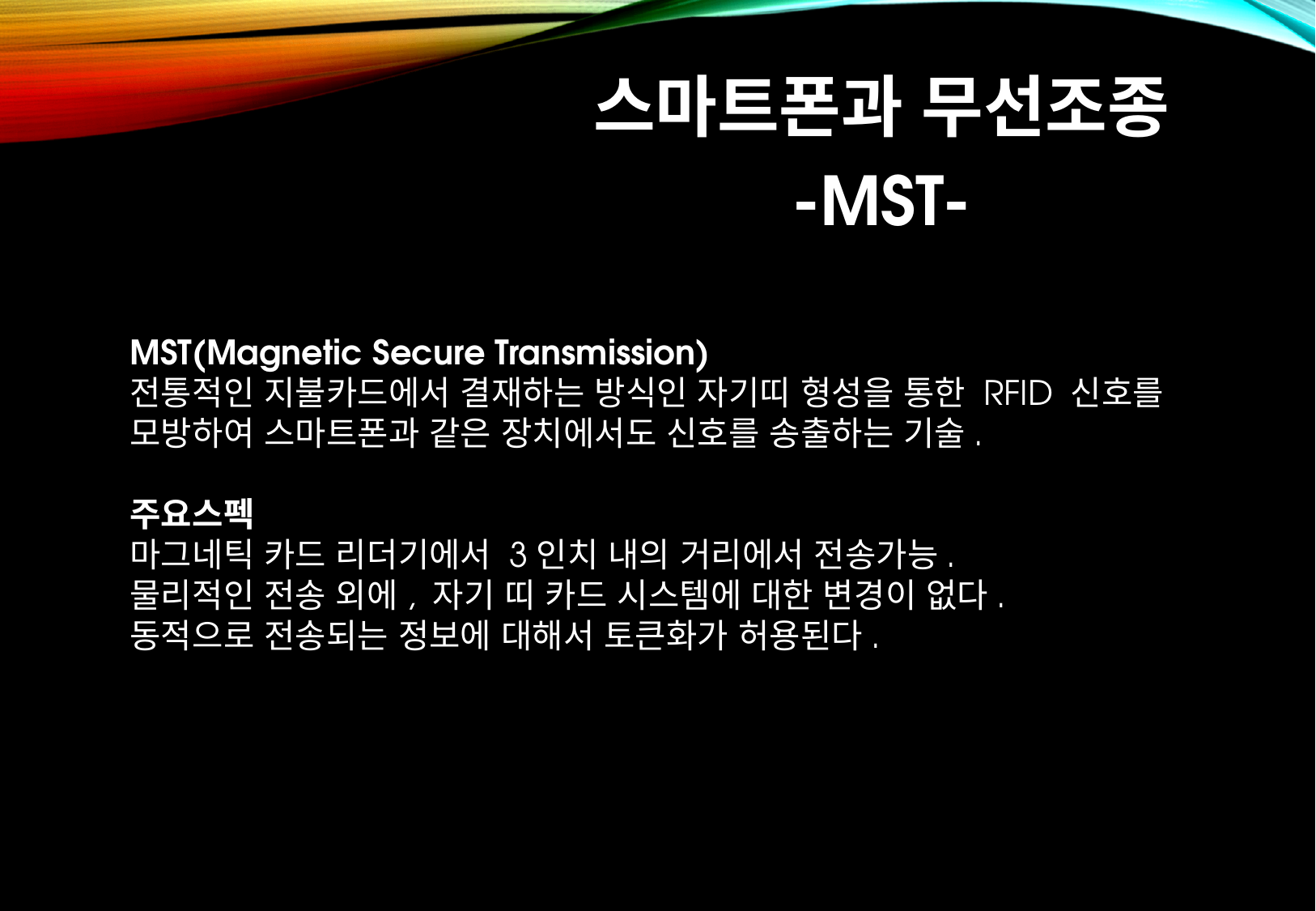

스마트폰과 무선조종
-MST-
MST(Magnetic Secure Transmission)
전통적인 지불카드에서 결재하는 방식인 자기띠 형성을 통한 RFID 신호를 모방하여 스마트폰과 같은 장치에서도 신호를 송출하는 기술.

주요스펙
마그네틱 카드 리더기에서 3인치 내의 거리에서 전송가능.
물리적인 전송 외에, 자기 띠 카드 시스템에 대한 변경이 없다.
동적으로 전송되는 정보에 대해서 토큰화가 허용된다.